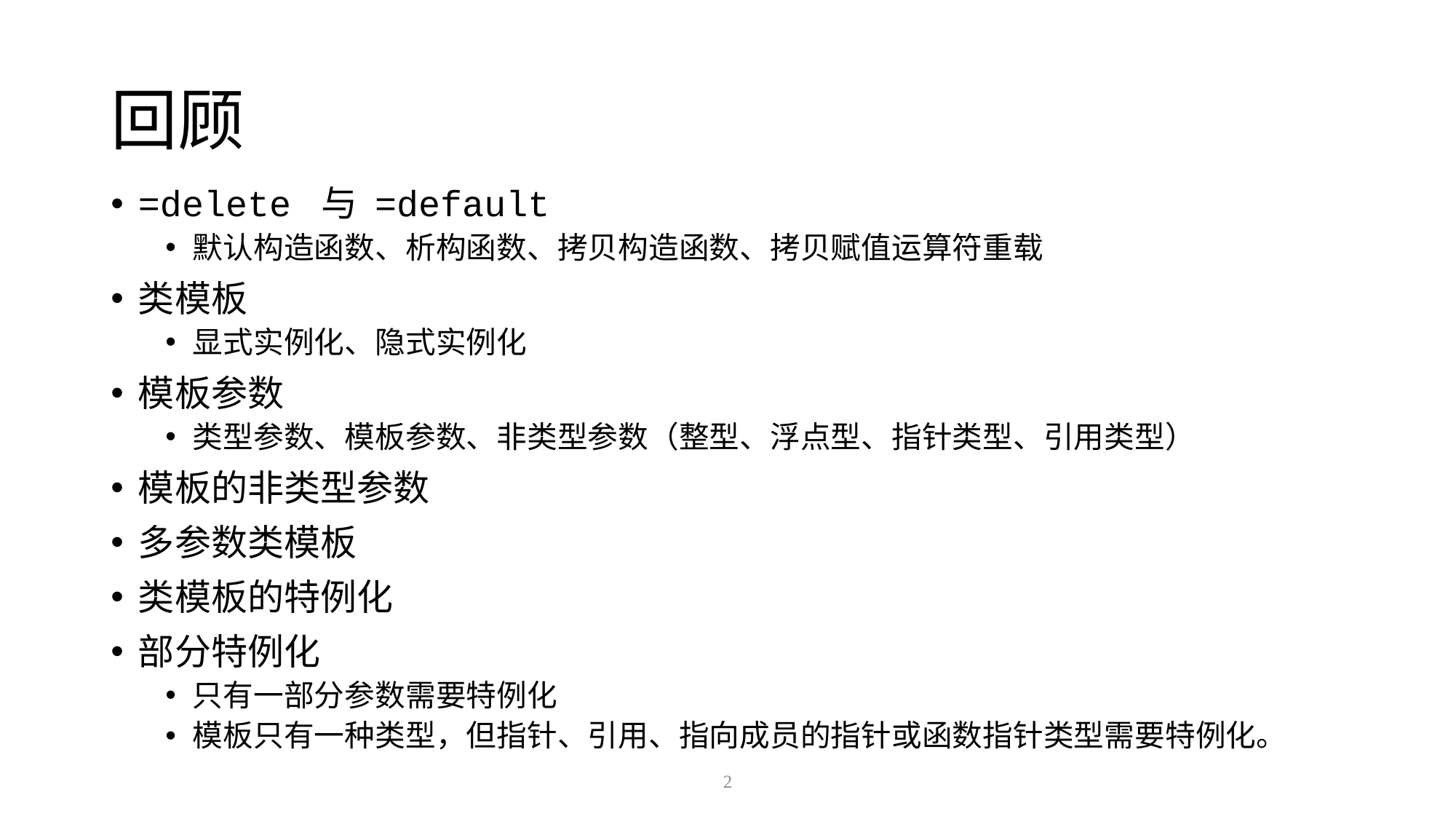

# 回顾
=delete 与 =default
默认构造函数、析构函数、拷贝构造函数、拷贝赋值运算符重载
类模板
显式实例化、隐式实例化
模板参数
类型参数、模板参数、非类型参数（整型、浮点型、指针类型、引用类型）
模板的非类型参数
多参数类模板
类模板的特例化
部分特例化
只有一部分参数需要特例化
模板只有一种类型，但指针、引用、指向成员的指针或函数指针类型需要特例化。

2